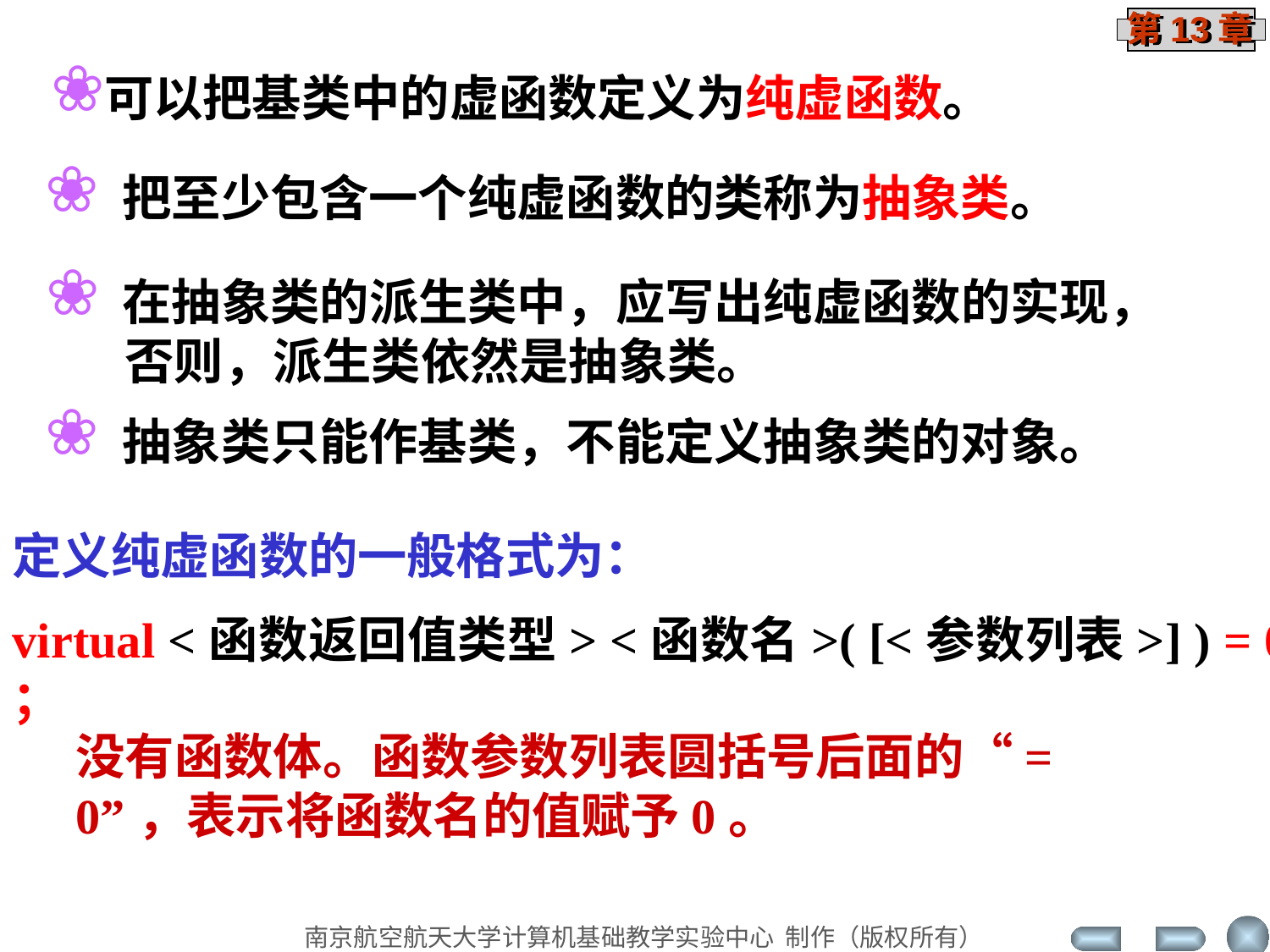

可以把基类中的虚函数定义为纯虚函数。
 把至少包含一个纯虚函数的类称为抽象类。
 在抽象类的派生类中，应写出纯虚函数的实现，
      否则，派生类依然是抽象类。
 抽象类只能作基类，不能定义抽象类的对象。
定义纯虚函数的一般格式为：
virtual <函数返回值类型> <函数名>( [<参数列表>] ) = 0 ；
没有函数体。函数参数列表圆括号后面的“= 0”，表示将函数名的值赋予0。